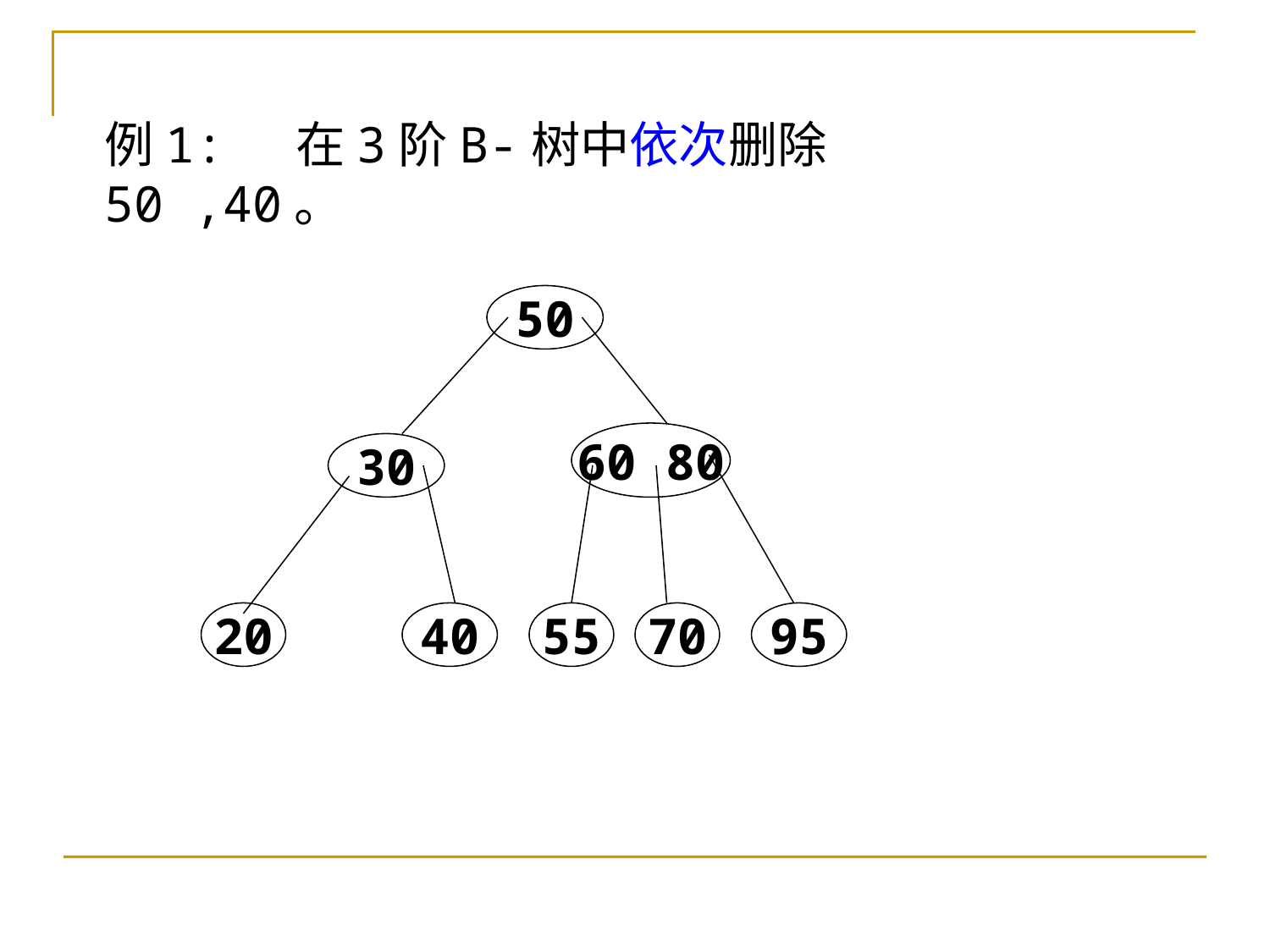

例1:  在3阶B-树中依次删除 50 ,40。
50

60 80
30

20
40
55
70
95